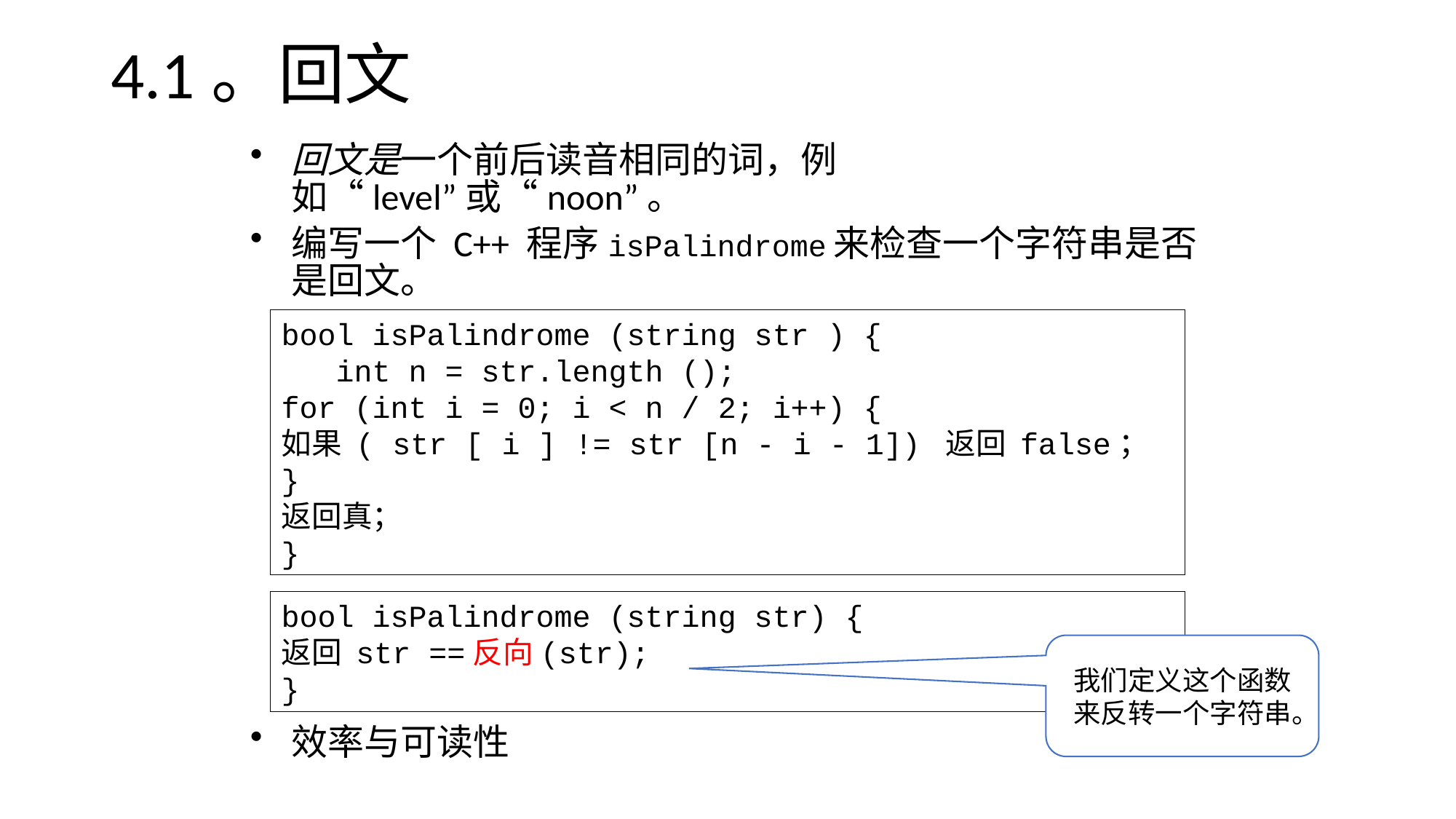

# 4.1。回文
回文是一个前后读音相同的词，例如“level”或“noon”。
编写一个 C++ 程序isPalindrome来检查一个字符串是否是回文。

效率与可读性
bool isPalindrome (string str ) {
   int n = str.length ();
for (int i = 0; i < n / 2; i++) {
如果 ( str [ i ] != str [n - i - 1]) 返回 false；
}
返回真；
}
bool isPalindrome (string str) {
返回 str ==反向(str);
}
我们定义这个函数来反转一个字符串。